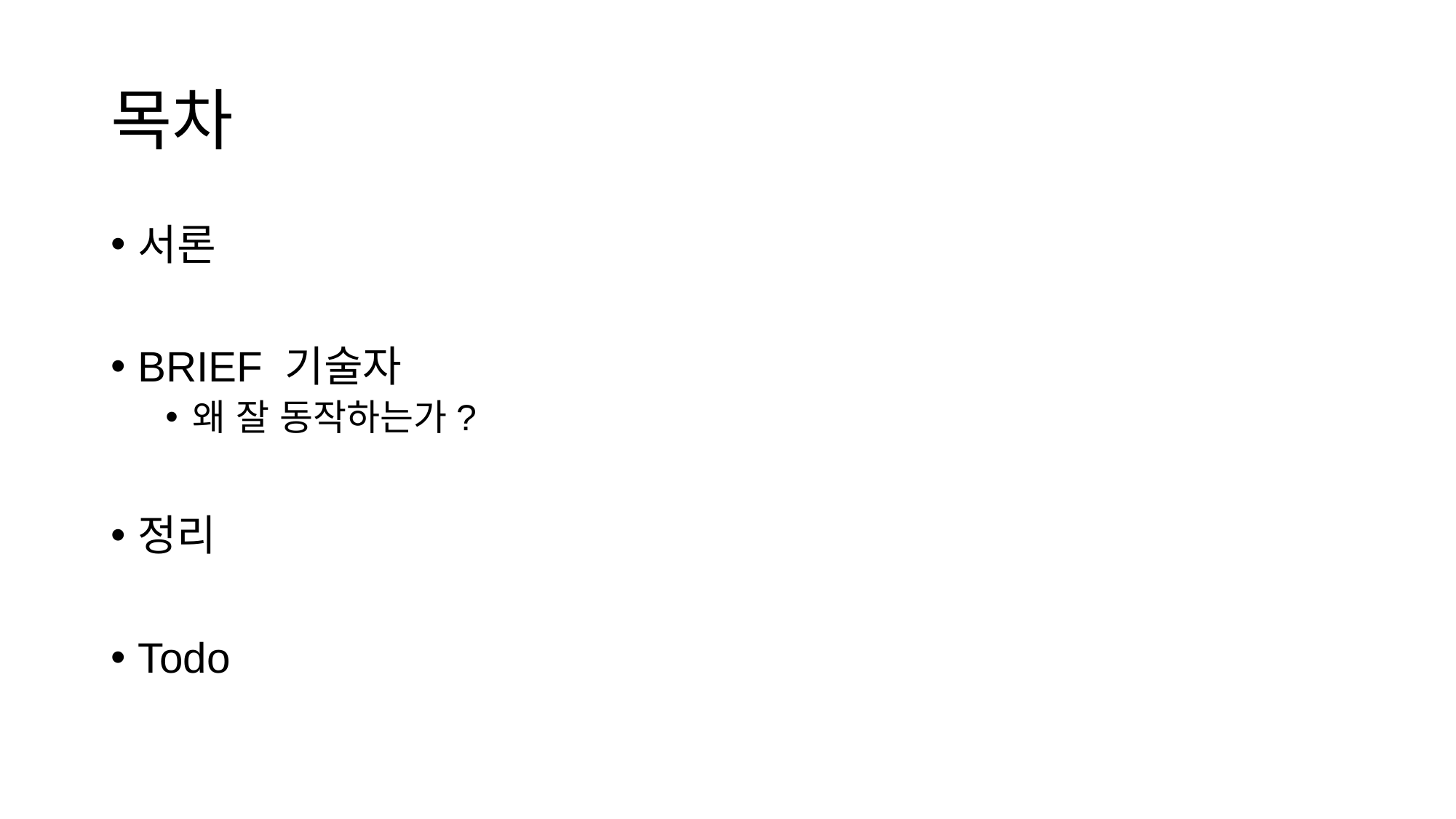

# 목차
서론

BRIEF 기술자
왜 잘 동작하는가?

정리

Todo